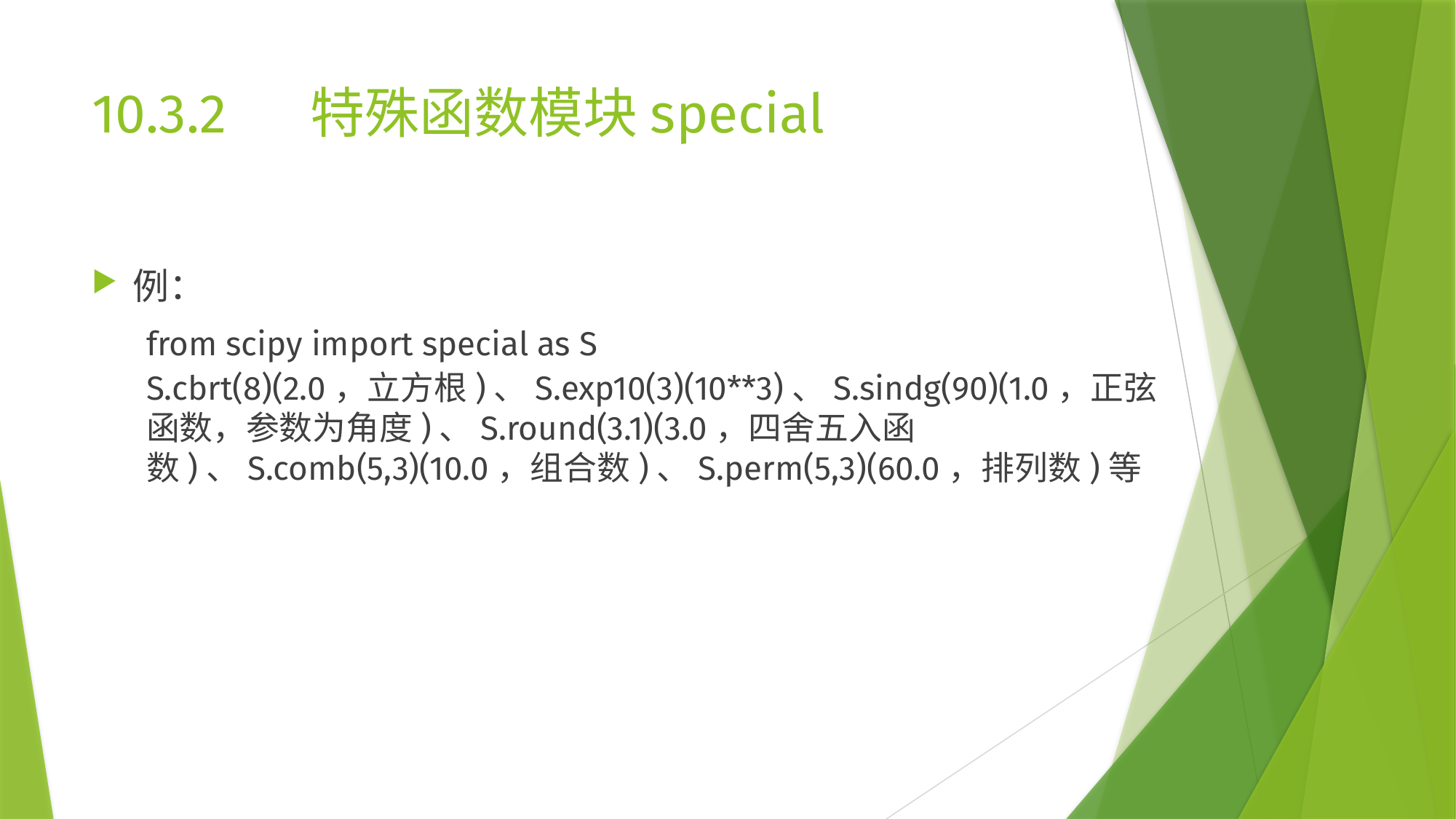

# 10.3.2	特殊函数模块special
例：
from scipy import special as S
S.cbrt(8)(2.0，立方根)、S.exp10(3)(10**3)、S.sindg(90)(1.0，正弦函数，参数为角度)、S.round(3.1)(3.0，四舍五入函数)、S.comb(5,3)(10.0，组合数)、S.perm(5,3)(60.0，排列数)等